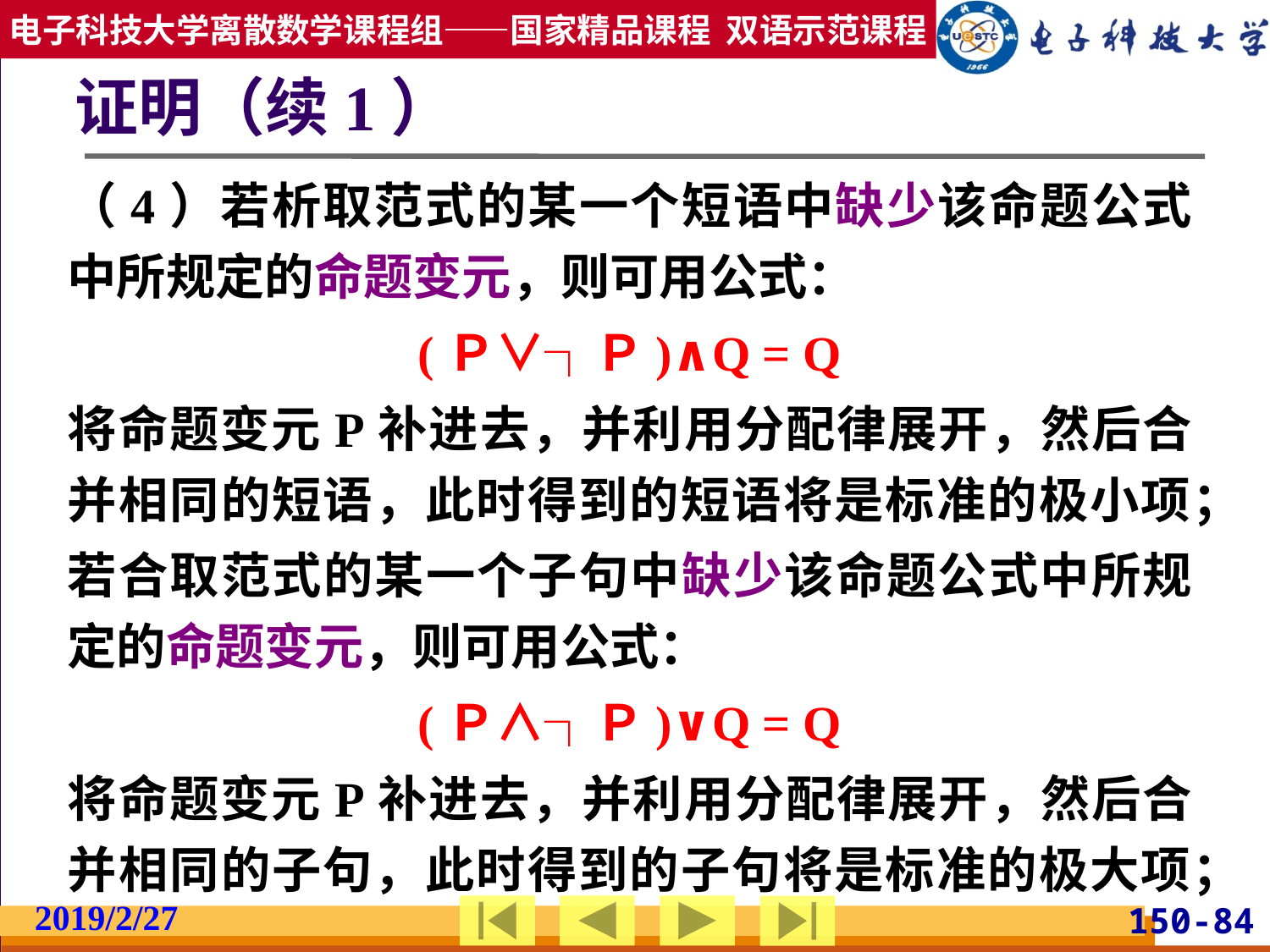

# 证明（续1）
（4）若析取范式的某一个短语中缺少该命题公式中所规定的命题变元，则可用公式：
(Ｐ∨┐Ｐ)∧Q = Q
将命题变元P补进去，并利用分配律展开，然后合并相同的短语，此时得到的短语将是标准的极小项；
若合取范式的某一个子句中缺少该命题公式中所规定的命题变元，则可用公式：
(Ｐ∧┐Ｐ)∨Q = Q
将命题变元P补进去，并利用分配律展开，然后合并相同的子句，此时得到的子句将是标准的极大项；
2019/2/27